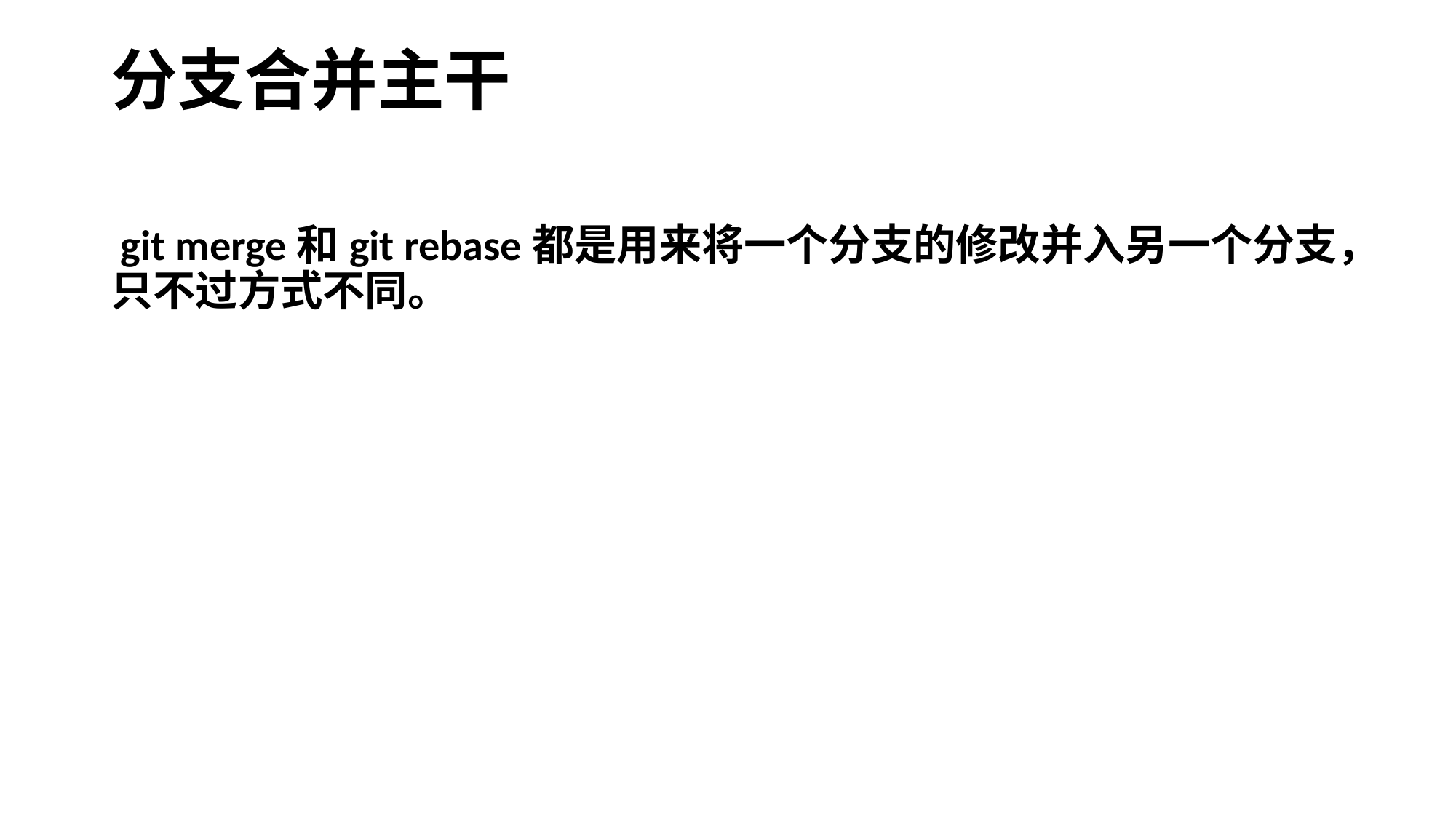

# 分支合并主干
 git merge和git rebase都是用来将一个分支的修改并入另一个分支，只不过方式不同。